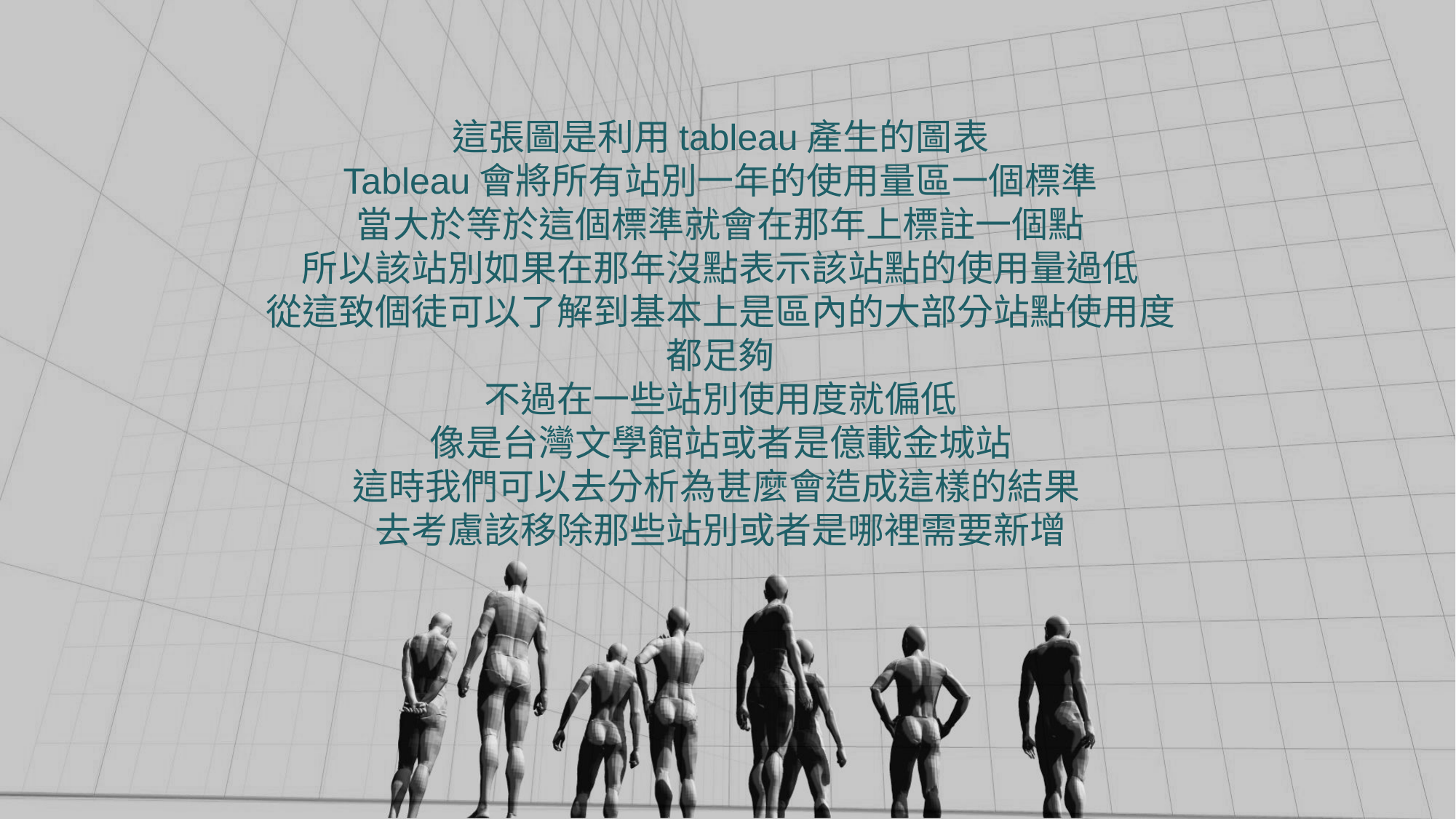

這張圖是利用tableau產生的圖表
Tableau會將所有站別一年的使用量區一個標準
當大於等於這個標準就會在那年上標註一個點
所以該站別如果在那年沒點表示該站點的使用量過低
從這致個徒可以了解到基本上是區內的大部分站點使用度都足夠
不過在一些站別使用度就偏低
像是台灣文學館站或者是億載金城站
這時我們可以去分析為甚麼會造成這樣的結果
去考慮該移除那些站別或者是哪裡需要新增